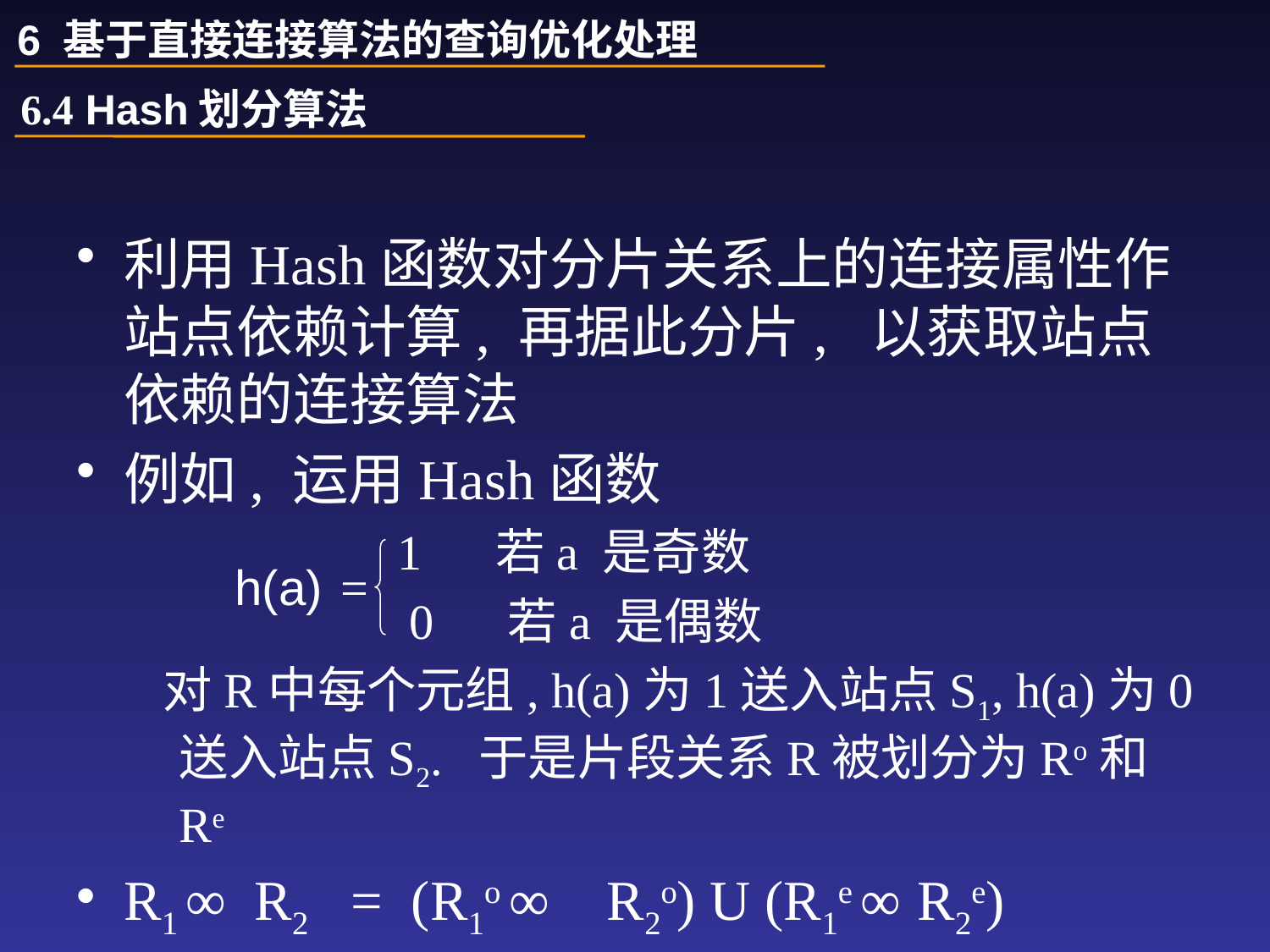

6 基于直接连接算法的查询优化处理

6.4 Hash划分算法

利用Hash函数对分片关系上的连接属性作站点依赖计算, 再据此分片,  以获取站点依赖的连接算法
例如, 运用Hash函数
                     1     若a 是奇数
                      0     若a 是偶数
 对R中每个元组, h(a)为1送入站点S1, h(a)为0送入站点S2.  于是片段关系R被划分为Ro和Re
R1 ∞  R2   =  (R1o ∞       R2o) U (R1e ∞  R2e)

h(a)
=